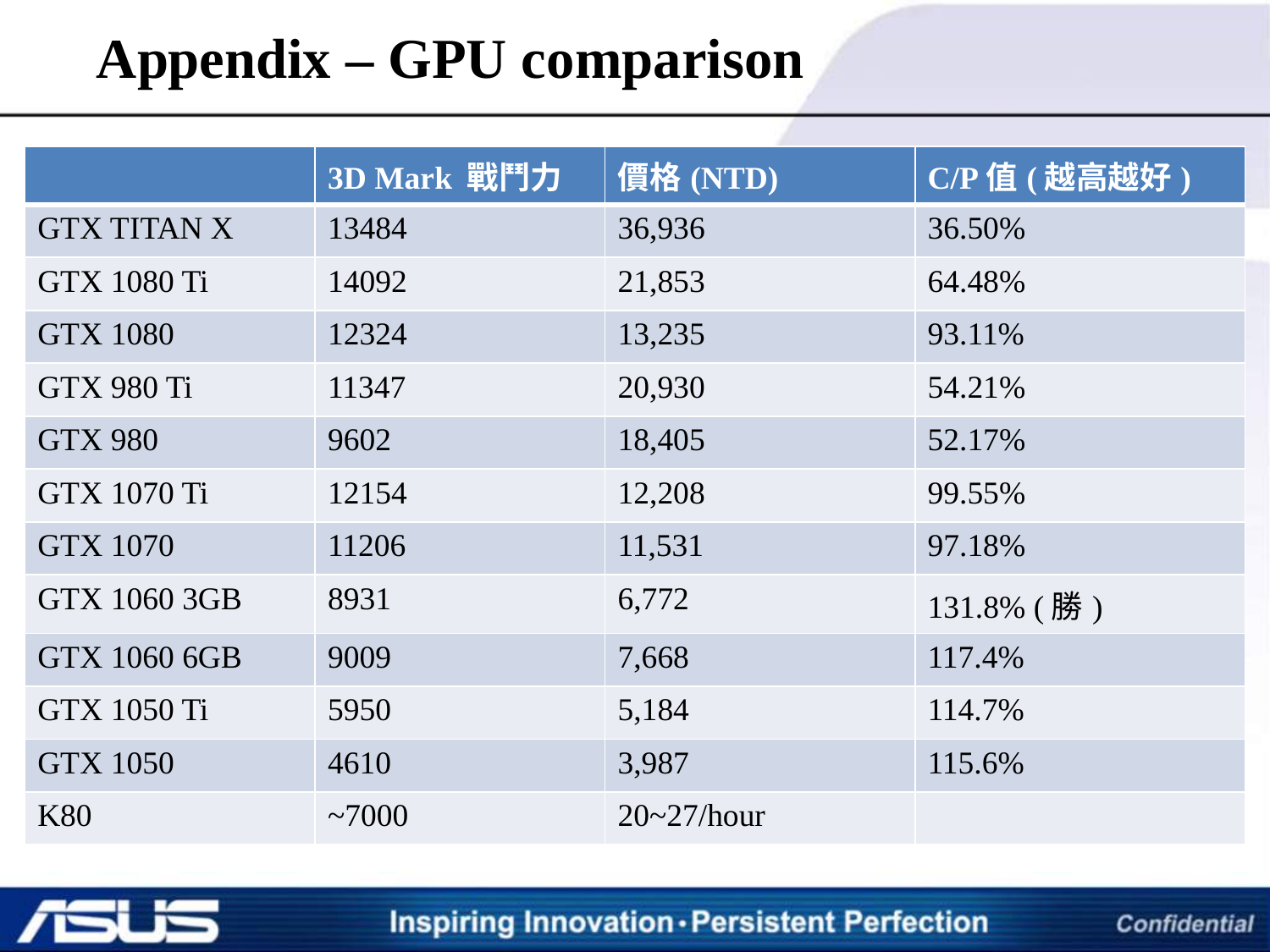

# Appendix – GPU comparison
123

|  | 3D Mark 戰鬥力 | 價格(NTD) | C/P值(越高越好) |
| --- | --- | --- | --- |
| GTX TITAN X | 13484 | 36,936 | 36.50% |
| GTX 1080 Ti | 14092 | 21,853 | 64.48% |
| GTX 1080 | 12324 | 13,235 | 93.11% |
| GTX 980 Ti | 11347 | 20,930 | 54.21% |
| GTX 980 | 9602 | 18,405 | 52.17% |
| GTX 1070 Ti | 12154 | 12,208 | 99.55% |
| GTX 1070 | 11206 | 11,531 | 97.18% |
| GTX 1060 3GB | 8931 | 6,772 | 131.8% (勝) |
| GTX 1060 6GB | 9009 | 7,668 | 117.4% |
| GTX 1050 Ti | 5950 | 5,184 | 114.7% |
| GTX 1050 | 4610 | 3,987 | 115.6% |
| K80 | ~7000 | 20~27/hour |  |